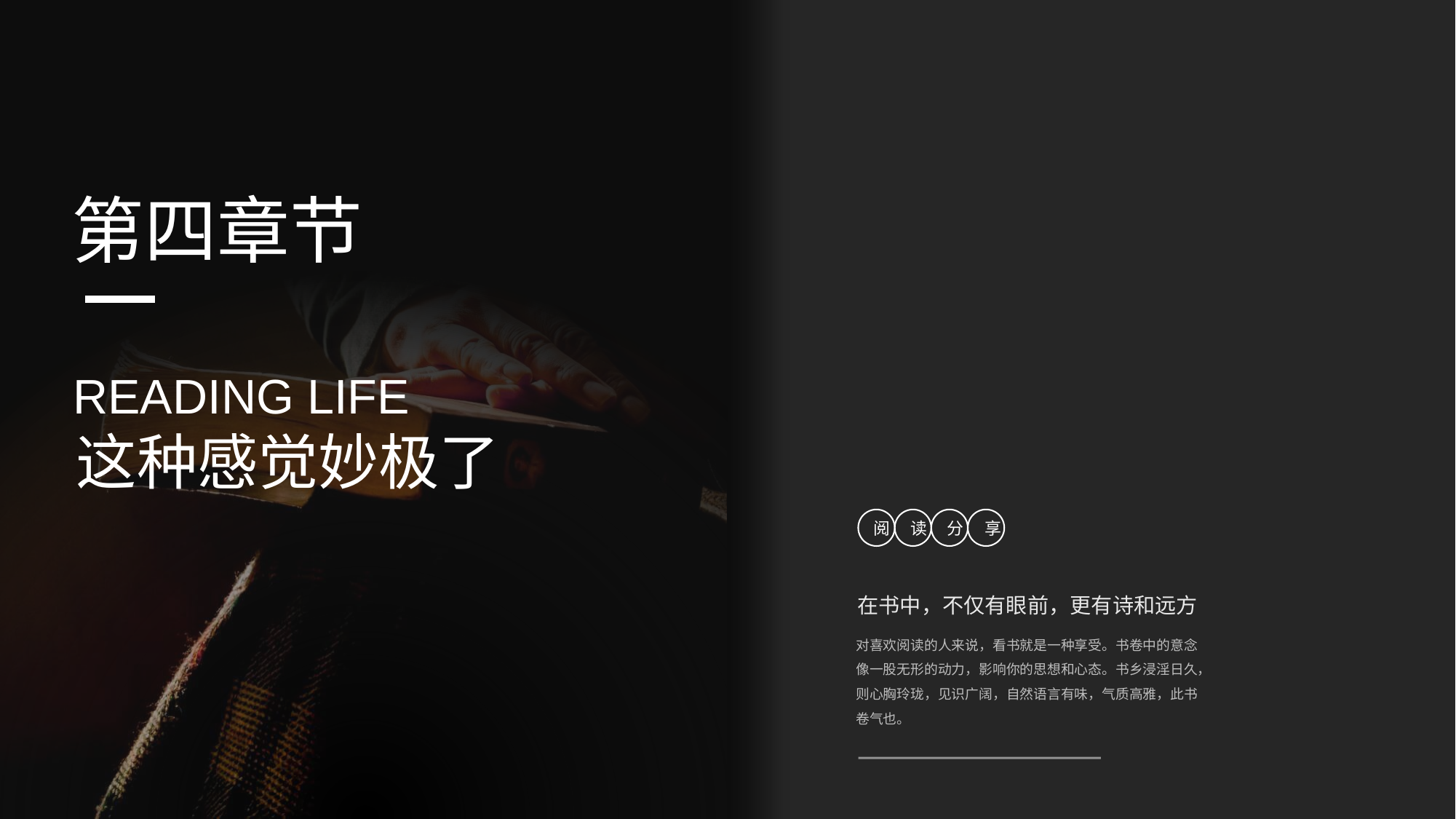

第四章节
READING LIFE
这种感觉妙极了

阅
读
分
享
在书中，不仅有眼前，更有诗和远方
对喜欢阅读的人来说，看书就是一种享受。书卷中的意念像一股无形的动力，影响你的思想和心态。书乡浸淫日久，则心胸玲珑，见识广阔，自然语言有味，气质高雅，此书卷气也。